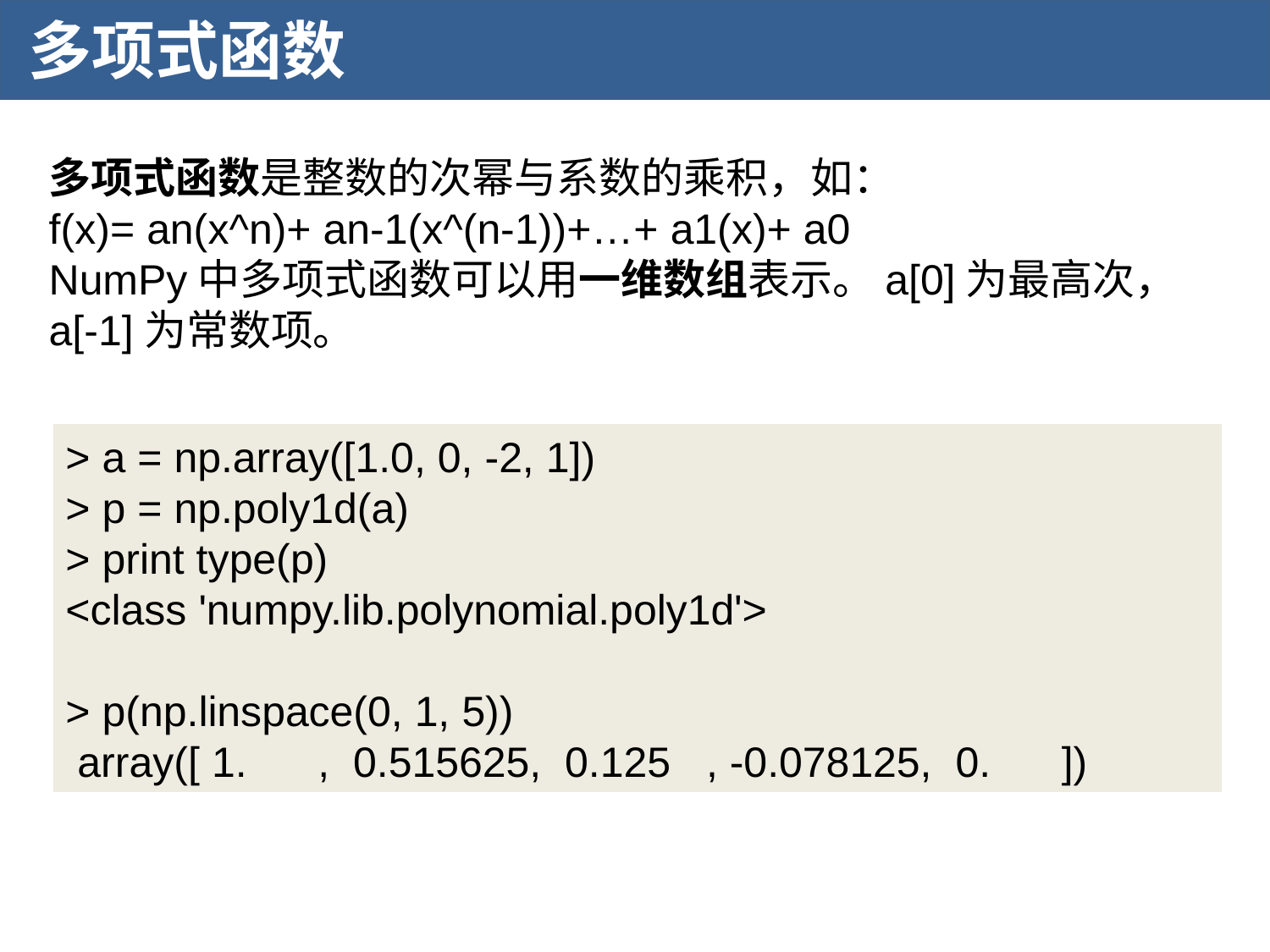

多项式函数
多项式函数是整数的次幂与系数的乘积，如：
f(x)= an(x^n)+ an-1(x^(n-1))+…+ a1(x)+ a0
NumPy中多项式函数可以用一维数组表示。a[0]为最高次，a[-1]为常数项。
> a = np.array([1.0, 0, -2, 1])
> p = np.poly1d(a)
> print type(p)
<class 'numpy.lib.polynomial.poly1d'>

> p(np.linspace(0, 1, 5))
 array([ 1.      ,  0.515625,  0.125   , -0.078125,  0.      ])